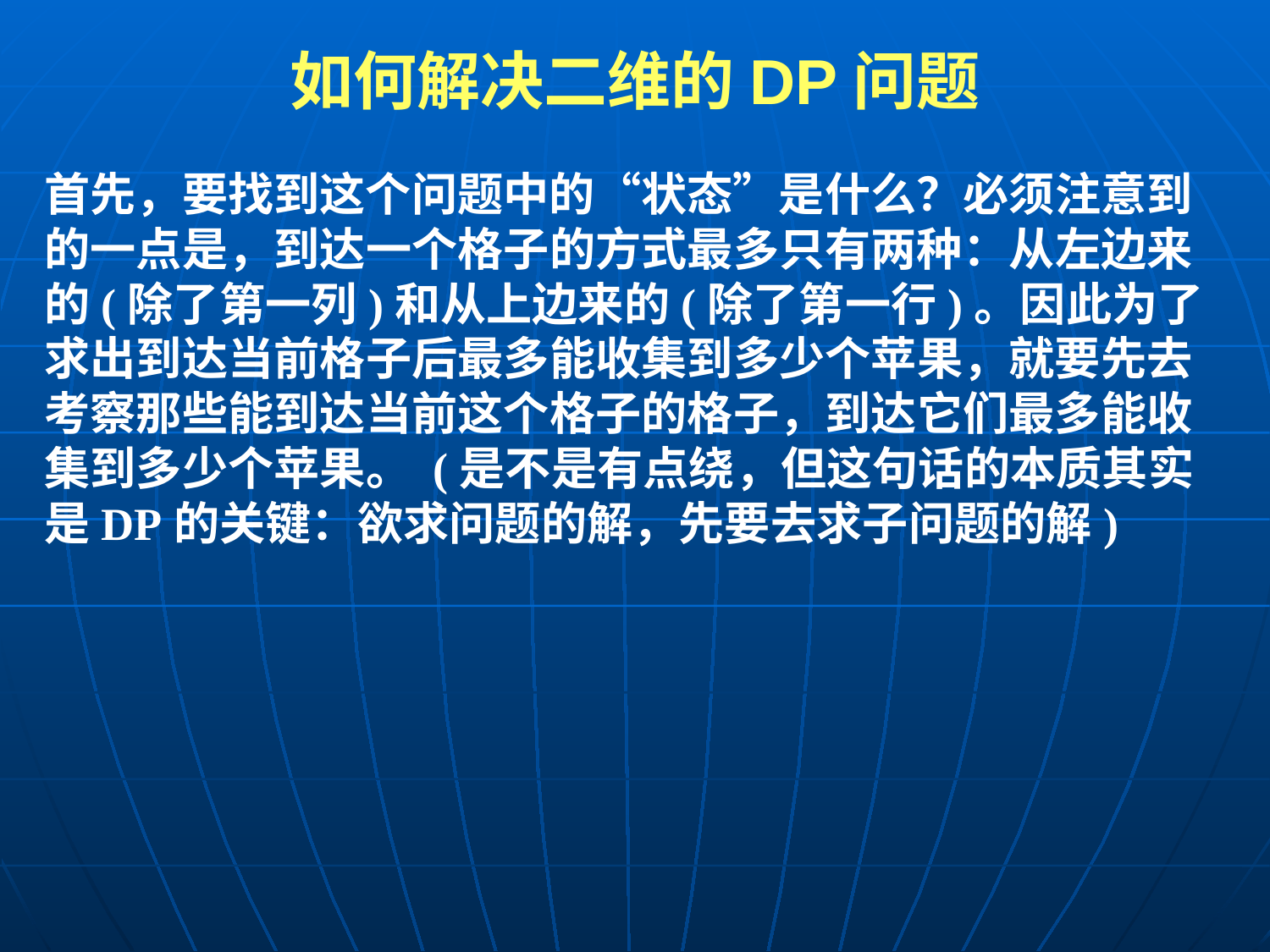

# 如何解决二维的DP问题
首先，要找到这个问题中的“状态”是什么？必须注意到的一点是，到达一个格子的方式最多只有两种：从左边来的(除了第一列)和从上边来的(除了第一行)。因此为了求出到达当前格子后最多能收集到多少个苹果，就要先去考察那些能到达当前这个格子的格子，到达它们最多能收集到多少个苹果。 (是不是有点绕，但这句话的本质其实是DP的关键：欲求问题的解，先要去求子问题的解)